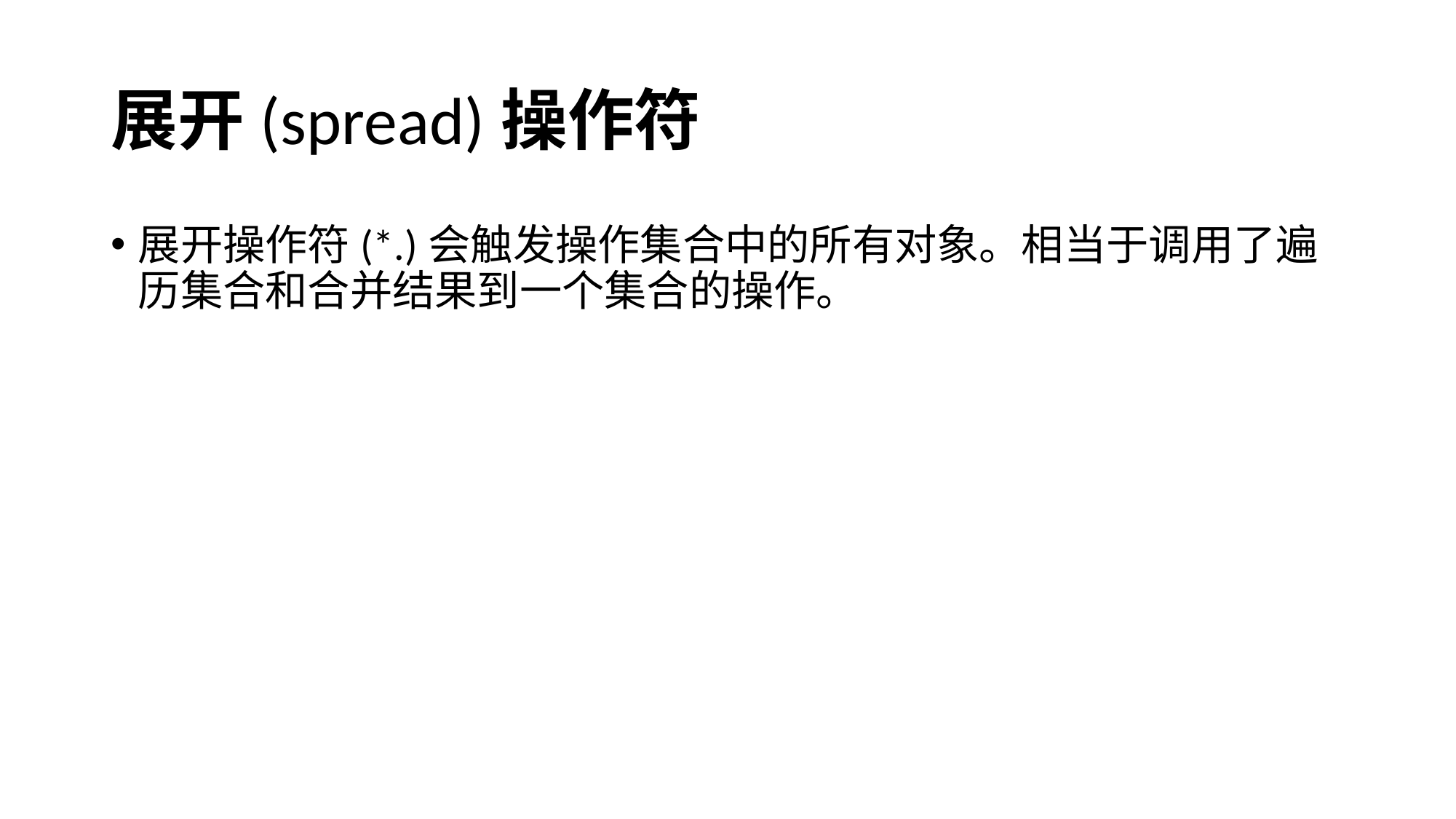

# 展开(spread)操作符
展开操作符(*.)会触发操作集合中的所有对象。相当于调用了遍历集合和合并结果到一个集合的操作。